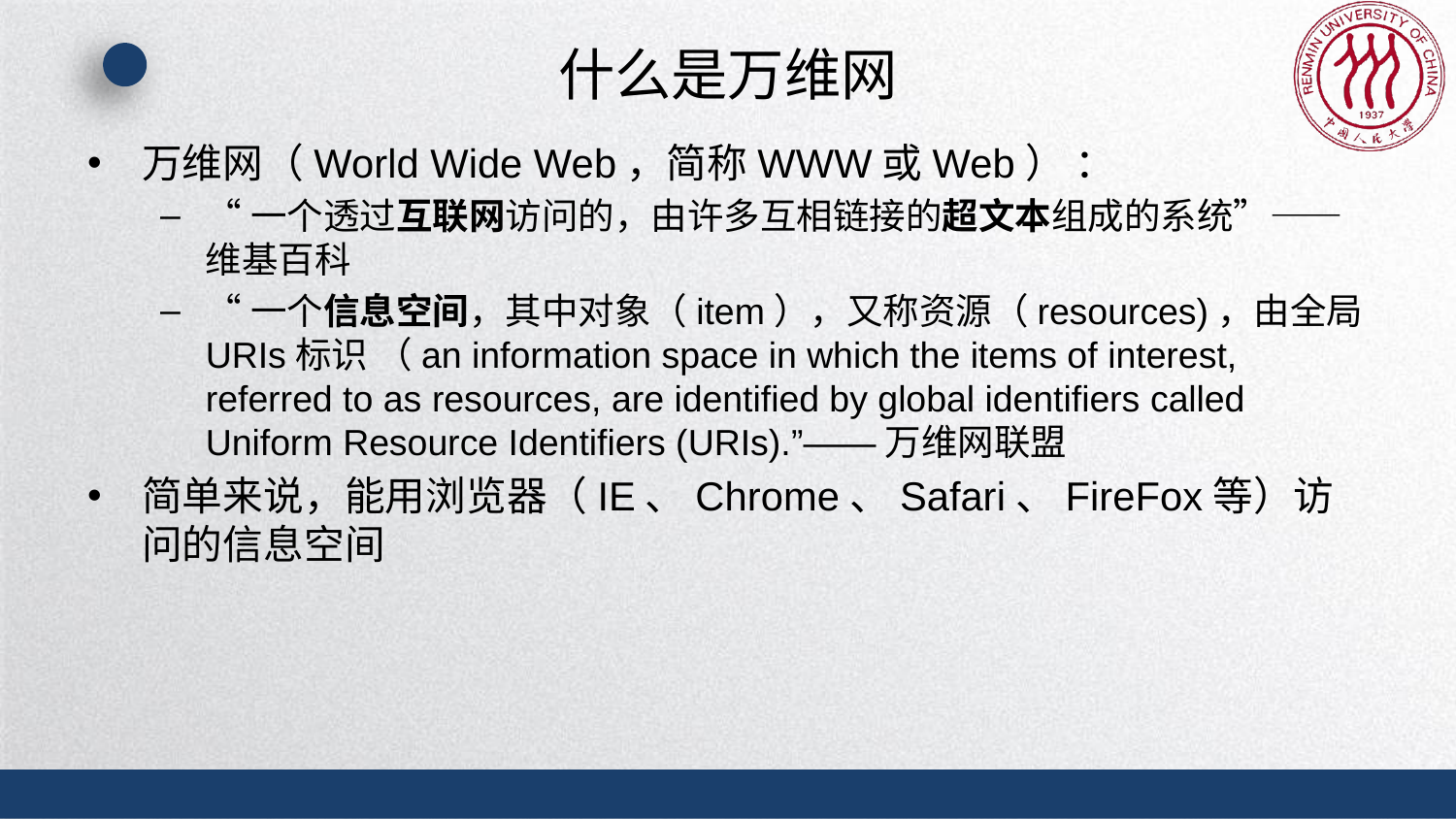

# 什么是万维网
万维网（World Wide Web，简称WWW或Web） ：
“一个透过互联网访问的，由许多互相链接的超文本组成的系统”——维基百科
“一个信息空间，其中对象（item），又称资源（resources)，由全局URIs标识 （an information space in which the items of interest, referred to as resources, are identified by global identifiers called Uniform Resource Identifiers (URIs).”——万维网联盟
简单来说，能用浏览器（IE、Chrome、Safari、FireFox等）访问的信息空间